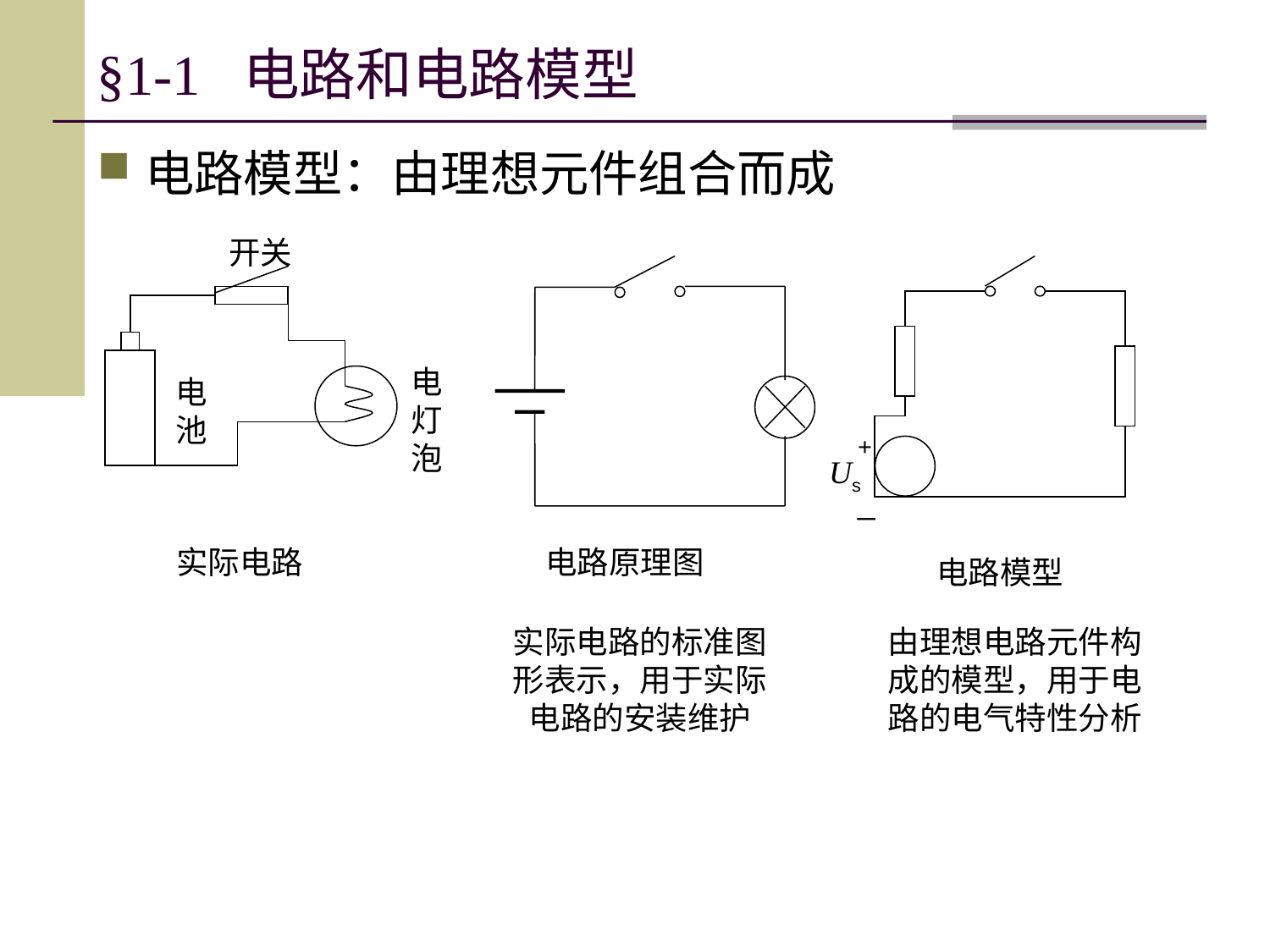

# §1-1  电路和电路模型
电路模型：由理想元件组合而成
开关

电灯泡
电池

+

Us
_

实际电路
电路原理图
电路模型
实际电路的标准图形表示，用于实际电路的安装维护
由理想电路元件构成的模型，用于电路的电气特性分析